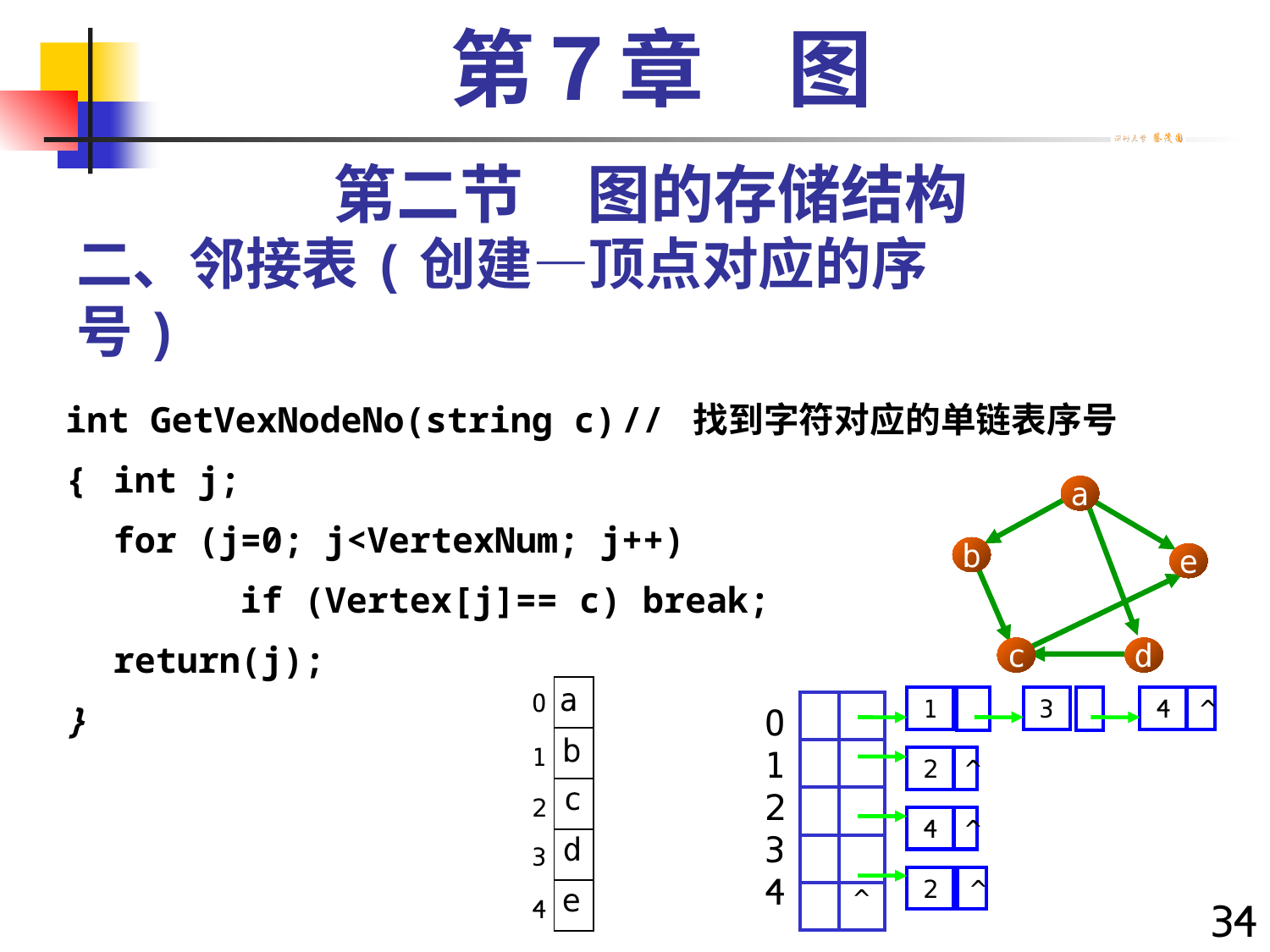

第７章　图
第二节　图的存储结构
# 二、邻接表(创建—顶点对应的序号)
int GetVexNodeNo(string c)	// 找到字符对应的单链表序号
{	int j;
	for (j=0; j<VertexNum; j++)
		if (Vertex[j]== c) break;
	return(j);
}
a

b
e

c
d

a
|  |
| --- |
|  |
|  |
|  |
|  |
0
1

3

4
^

2
^

4
^

2
^

|  |  |
| --- | --- |
|  |  |
|  |  |
|  |  |
|  | ^ |
0
1
2
3
4

b
1
c
2
d
3
e
4
34